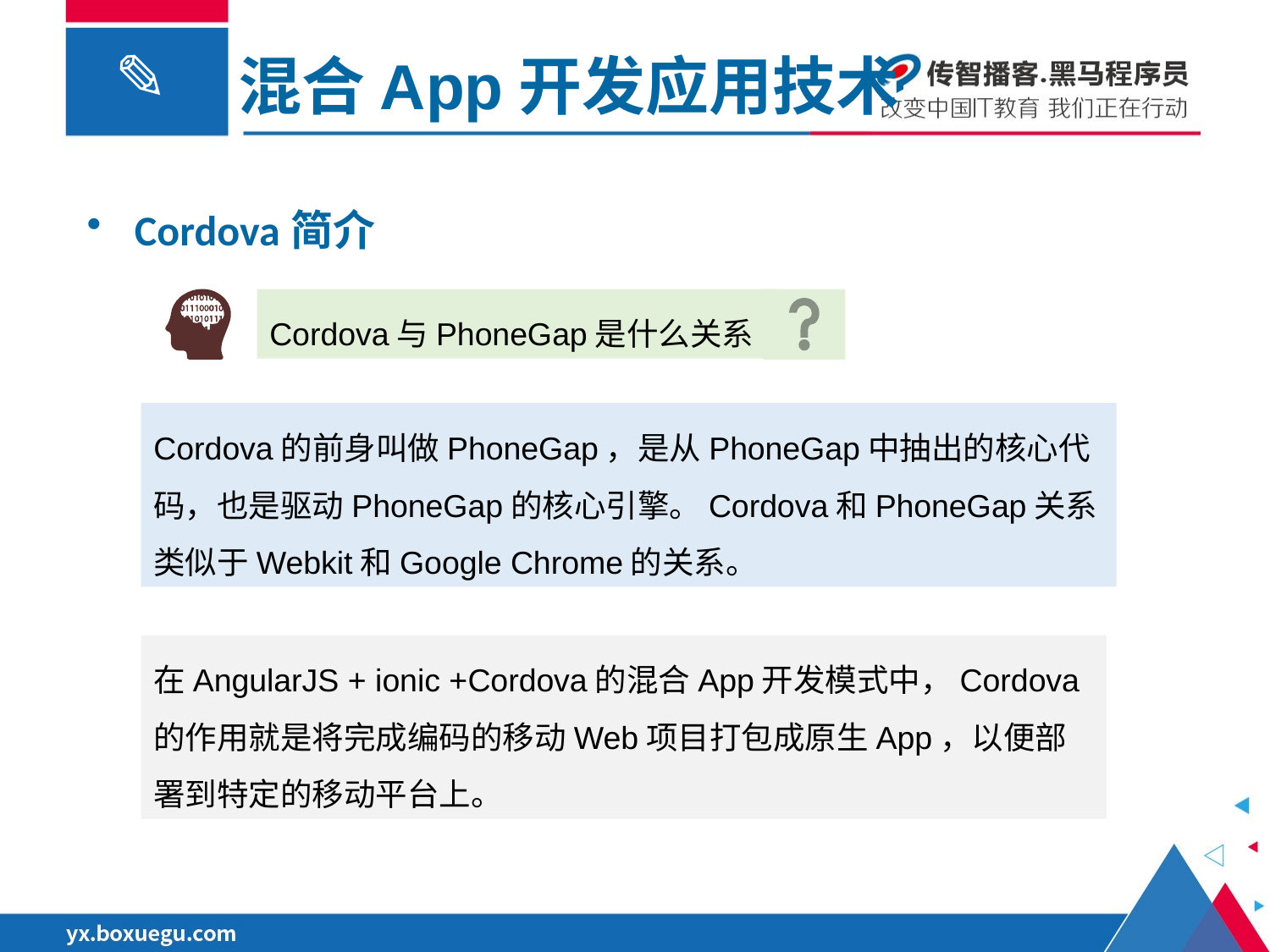

混合App开发应用技术
Cordova简介

Cordova与PhoneGap是什么关系
Cordova的前身叫做PhoneGap，是从PhoneGap中抽出的核心代码，也是驱动PhoneGap的核心引擎。Cordova和PhoneGap关系类似于Webkit和Google Chrome的关系。
在AngularJS + ionic +Cordova的混合App开发模式中，Cordova的作用就是将完成编码的移动Web项目打包成原生App，以便部署到特定的移动平台上。